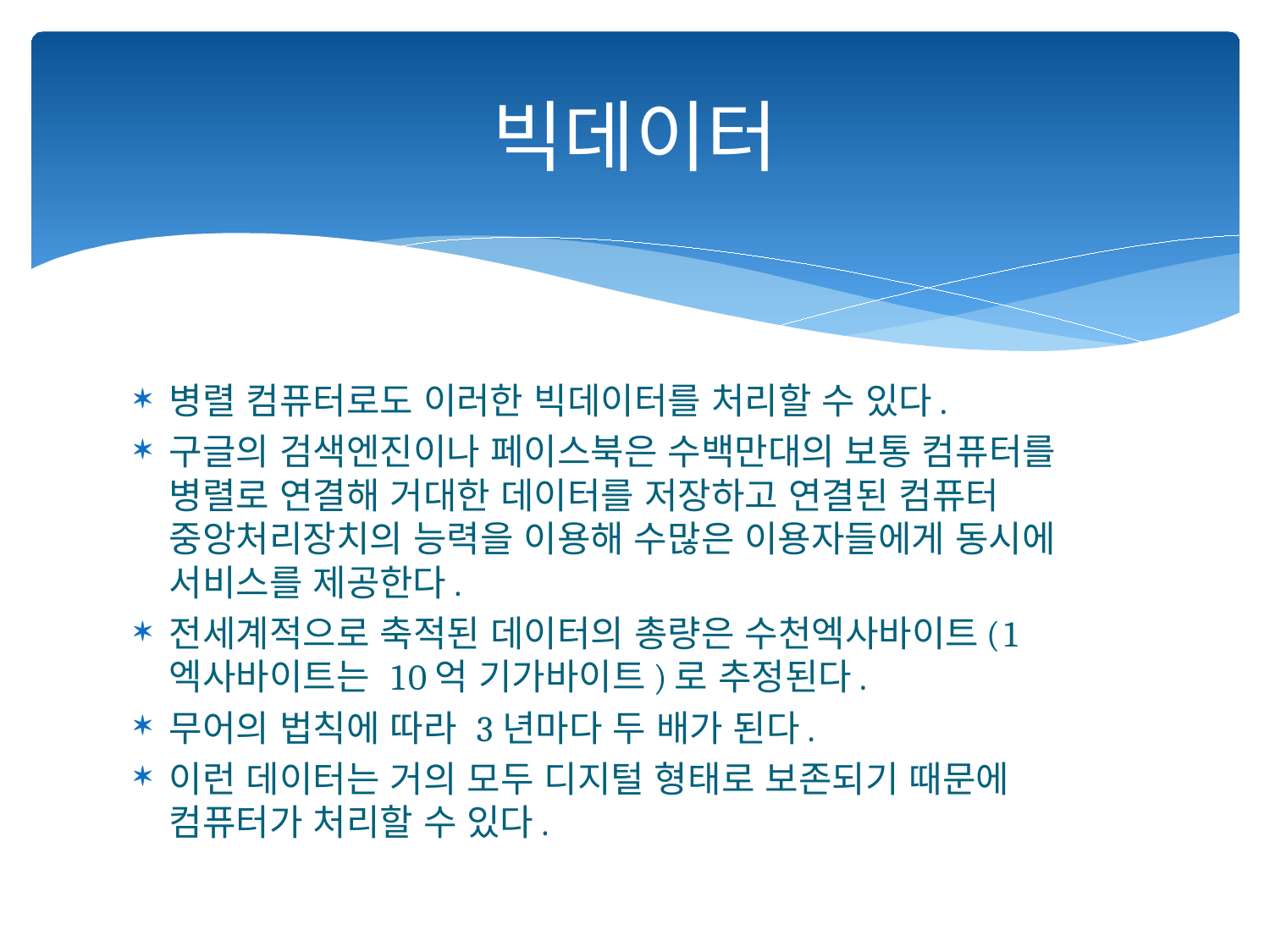

# 빅데이터
병렬 컴퓨터로도 이러한 빅데이터를 처리할 수 있다.
구글의 검색엔진이나 페이스북은 수백만대의 보통 컴퓨터를 병렬로 연결해 거대한 데이터를 저장하고 연결된 컴퓨터 중앙처리장치의 능력을 이용해 수많은 이용자들에게 동시에 서비스를 제공한다.
전세계적으로 축적된 데이터의 총량은 수천엑사바이트(1엑사바이트는 10억 기가바이트)로 추정된다.
무어의 법칙에 따라 3년마다 두 배가 된다.
이런 데이터는 거의 모두 디지털 형태로 보존되기 때문에 컴퓨터가 처리할 수 있다.